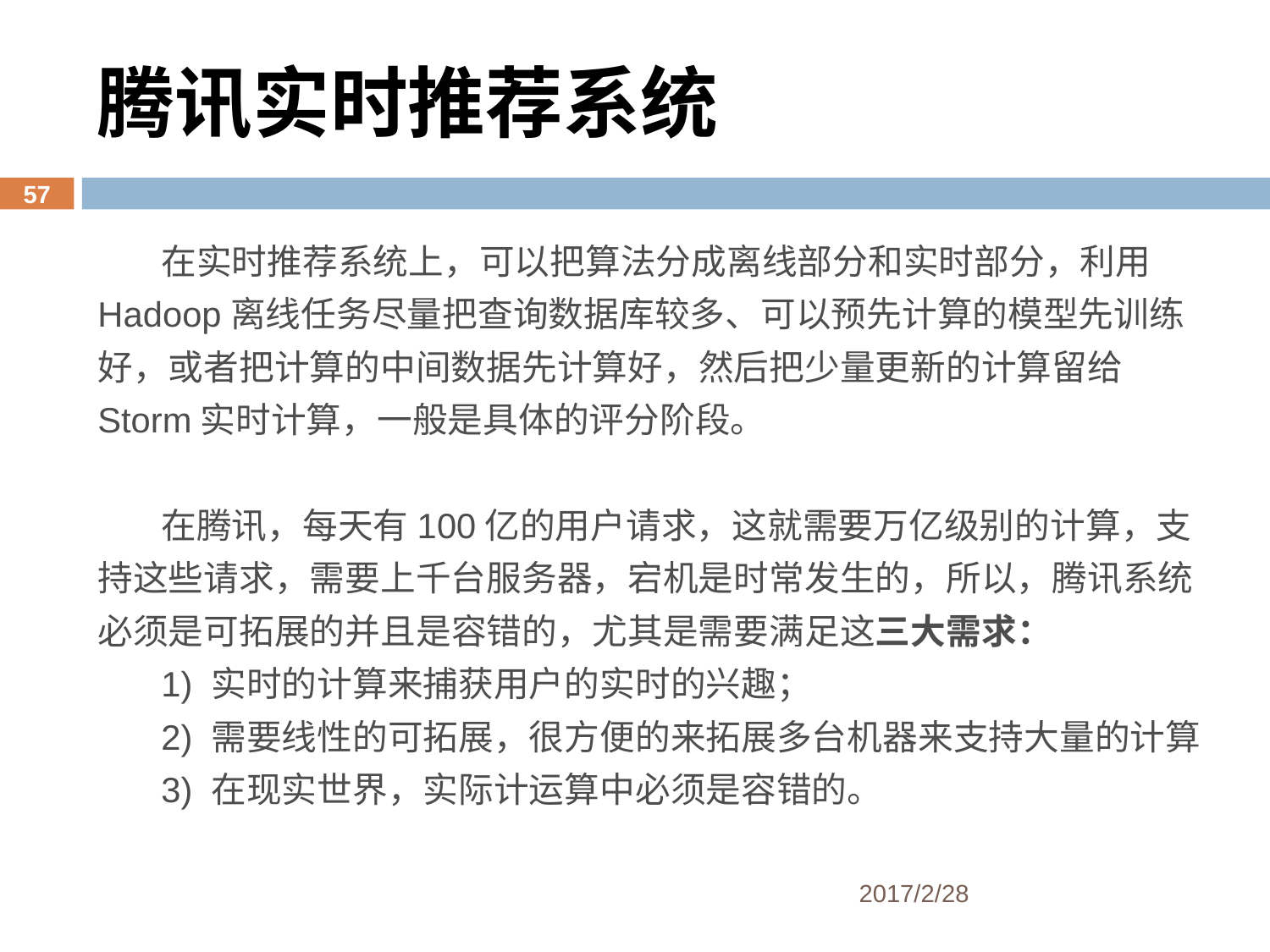

腾讯实时推荐系统
在实时推荐系统上，可以把算法分成离线部分和实时部分，利用Hadoop离线任务尽量把查询数据库较多、可以预先计算的模型先训练好，或者把计算的中间数据先计算好，然后把少量更新的计算留给Storm实时计算，一般是具体的评分阶段。

在腾讯，每天有100亿的用户请求，这就需要万亿级别的计算，支持这些请求，需要上千台服务器，宕机是时常发生的，所以，腾讯系统必须是可拓展的并且是容错的，尤其是需要满足这三大需求：
1) 实时的计算来捕获用户的实时的兴趣；
2) 需要线性的可拓展，很方便的来拓展多台机器来支持大量的计算
3) 在现实世界，实际计运算中必须是容错的。

57
2017/2/28